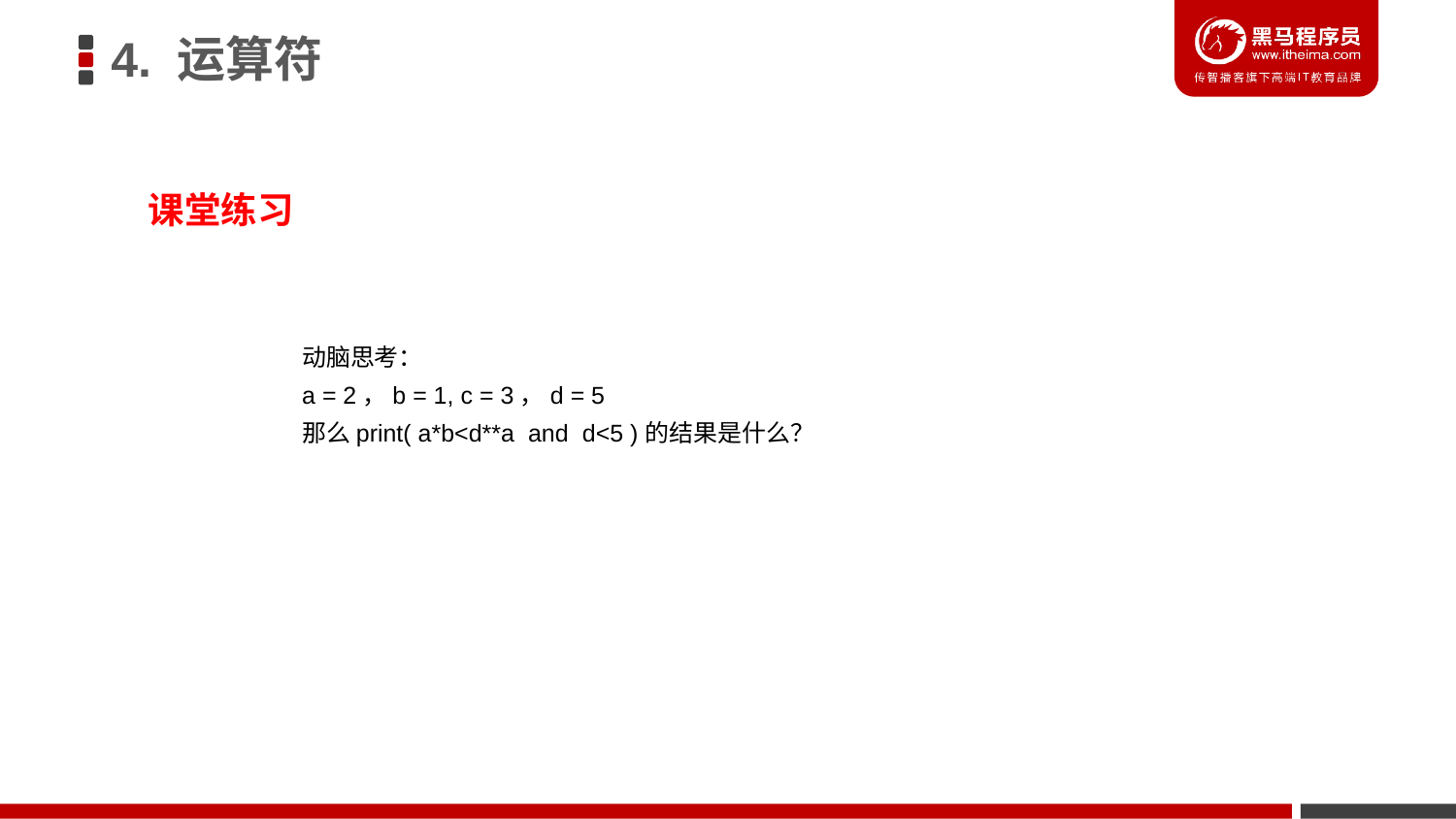

4. 运算符
课堂练习
动脑思考：
a = 2，b = 1, c = 3，d = 5
那么print( a*b<d**a  and  d<5 )的结果是什么？